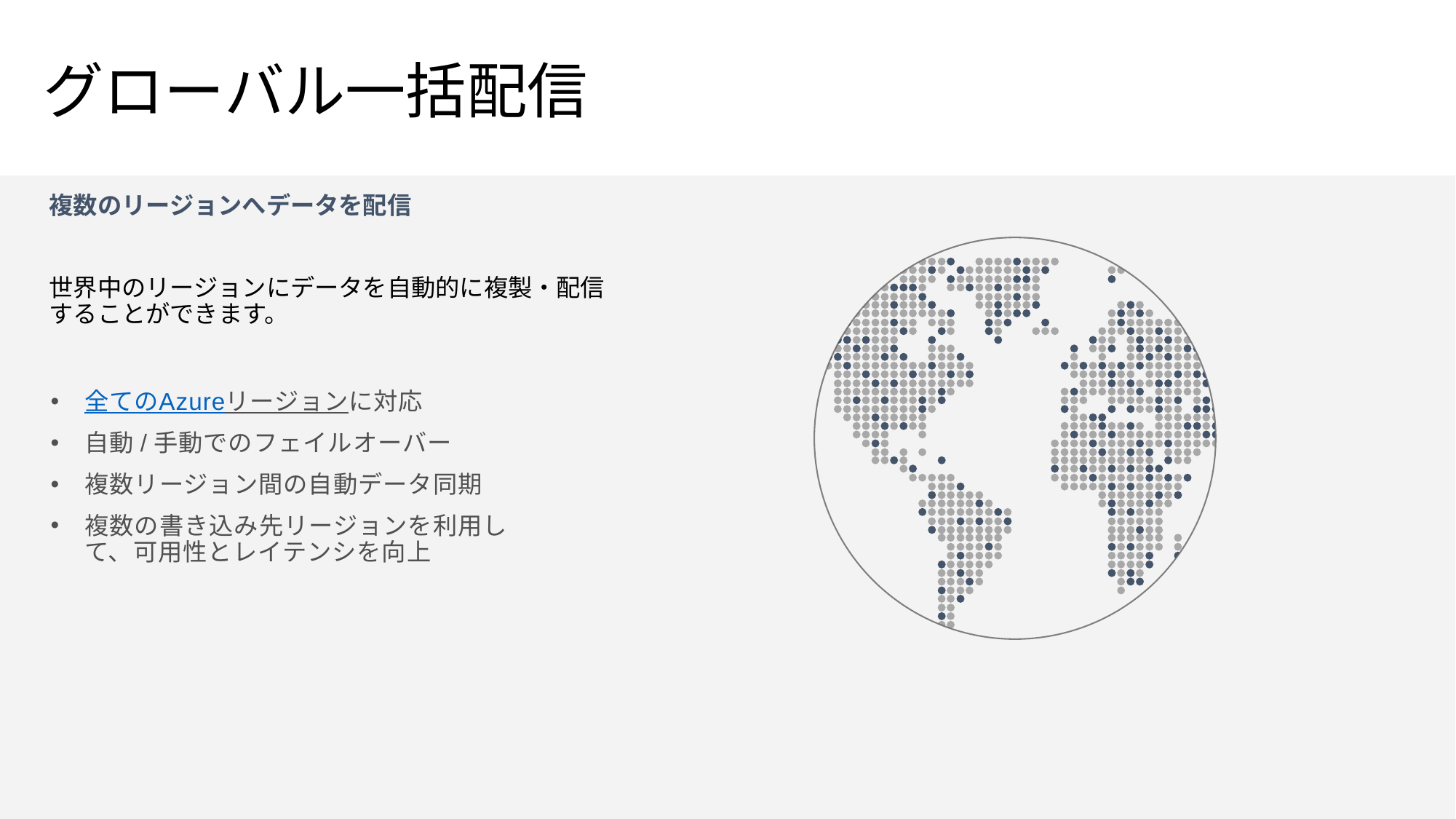

# グローバル一括配信
複数のリージョンへデータを配信

世界中のリージョンにデータを自動的に複製・配信することができます。

全てのAzureリージョンに対応
自動/手動でのフェイルオーバー
複数リージョン間の自動データ同期
複数の書き込み先リージョンを利用して、可用性とレイテンシを向上